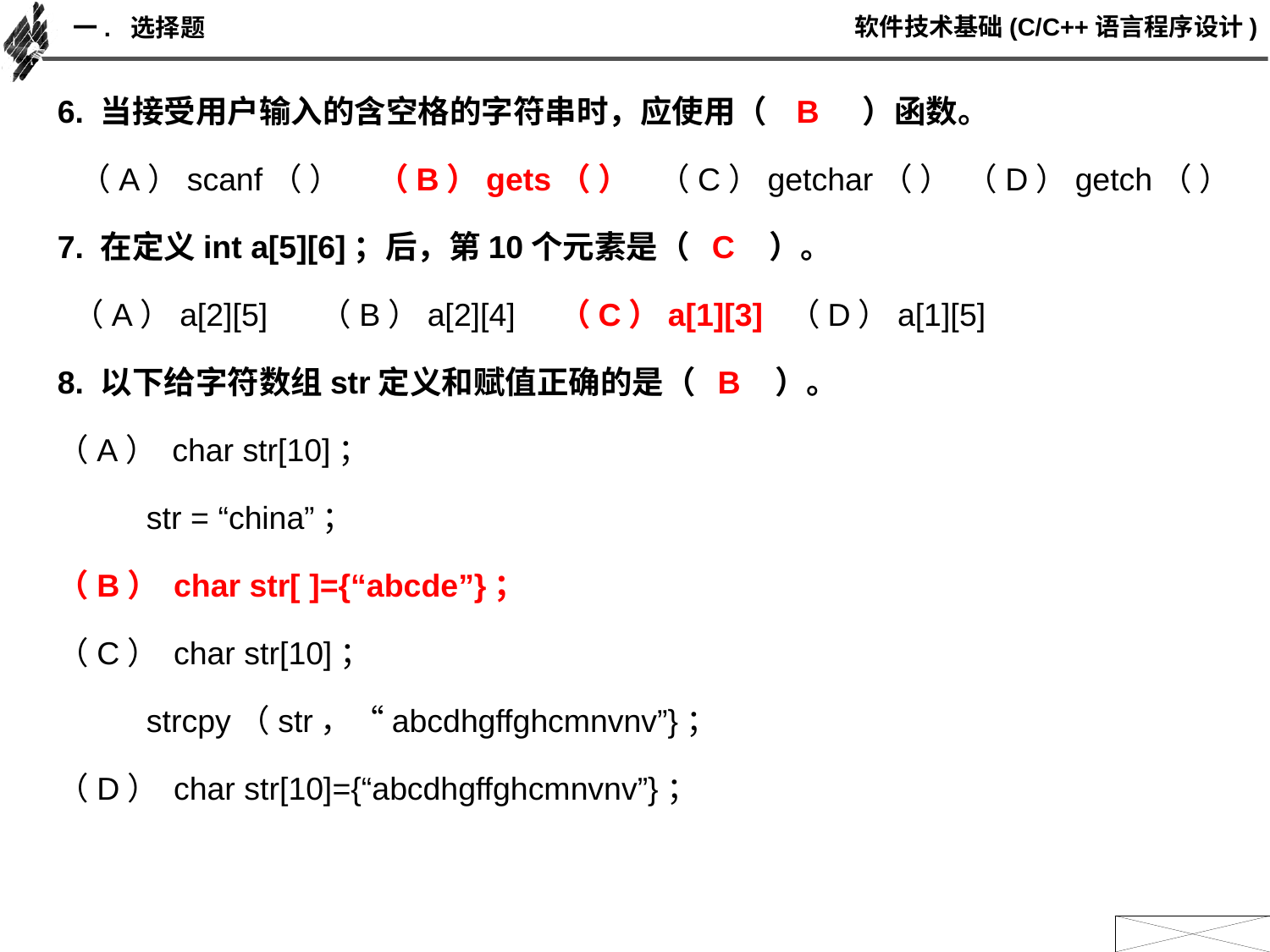

一.  选择题
6. 当接受用户输入的含空格的字符串时，应使用（   B    ）函数。
  （A）scanf（ ）     （B）gets（ ）    （C）getchar（ ）  （D）getch（ ）
7. 在定义int a[5][6]；后，第10个元素是（  C   ）。
 （A）a[2][5]     （B）a[2][4]    （C）a[1][3]  （D）a[1][5]
8. 以下给字符数组str定义和赋值正确的是（  B   ）。
（A） char str[10]；
          str = “china”；
（B） char str[ ]={“abcde”}；
（C） char str[10]；
          strcpy（str，“abcdhgffghcmnvnv”}；
（D） char str[10]={“abcdhgffghcmnvnv”}；